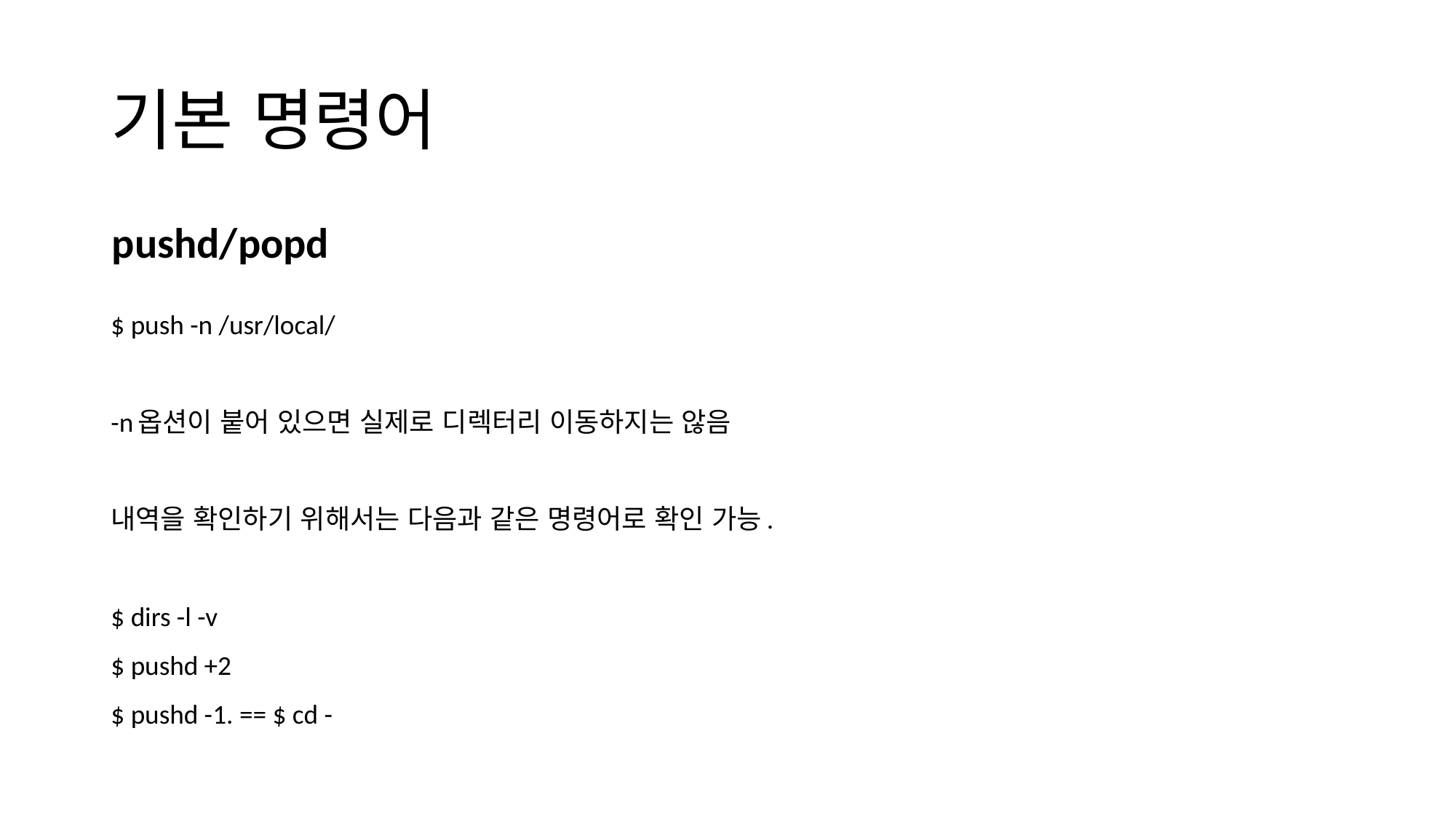

# 기본 명령어
pushd/popd
$ push -n /usr/local/

-n옵션이 붙어 있으면 실제로 디렉터리 이동하지는 않음

내역을 확인하기 위해서는 다음과 같은 명령어로 확인 가능.

$ dirs -l -v
$ pushd +2
$ pushd -1. == $ cd -